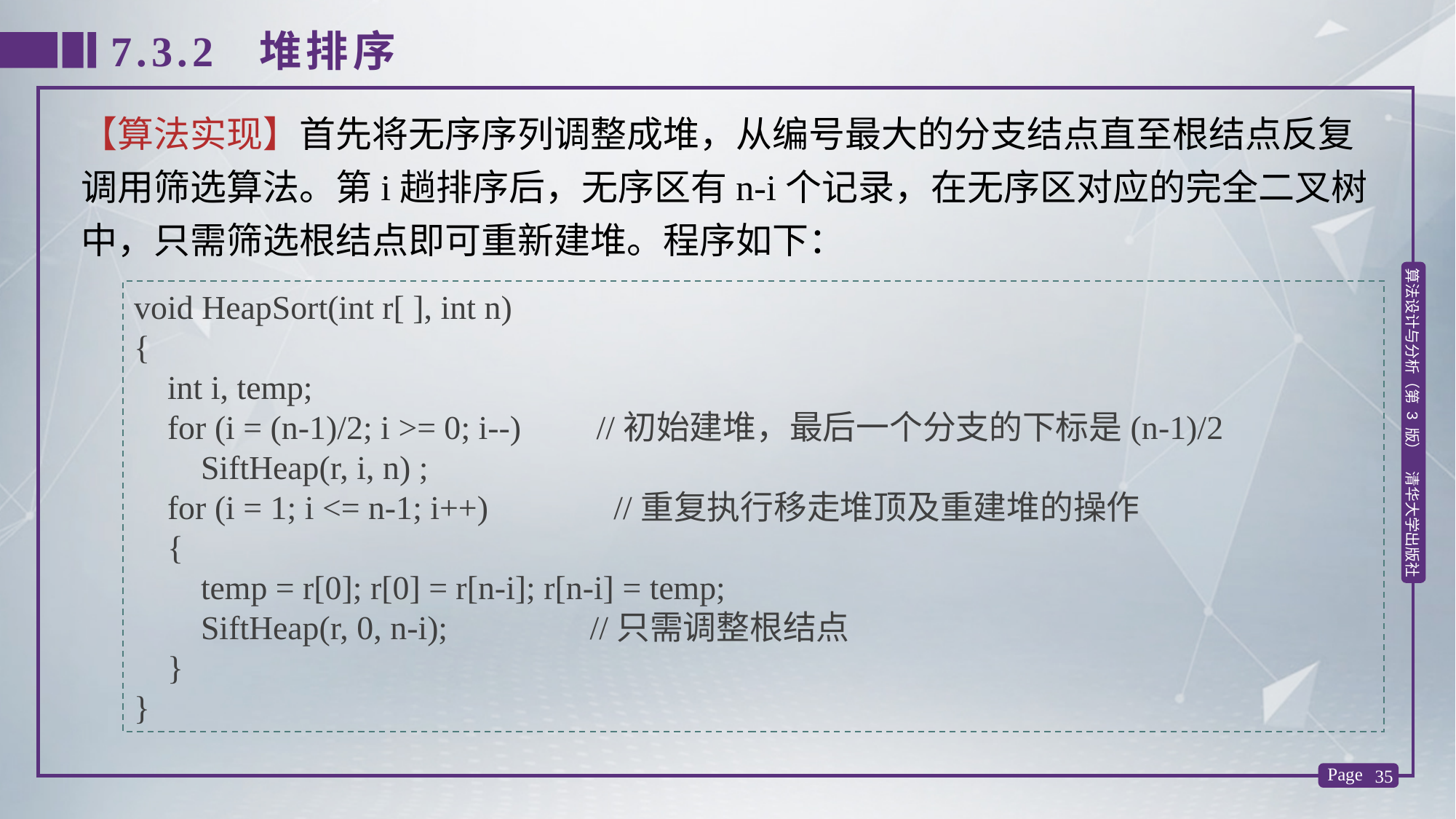

7.3.2  堆排序
【算法实现】首先将无序序列调整成堆，从编号最大的分支结点直至根结点反复调用筛选算法。第i趟排序后，无序区有n-i个记录，在无序区对应的完全二叉树中，只需筛选根结点即可重新建堆。程序如下：
void HeapSort(int r[ ], int n)
{
    int i, temp;
    for (i = (n-1)/2; i >= 0; i--)         //初始建堆，最后一个分支的下标是(n-1)/2
        SiftHeap(r, i, n) ;
    for (i = 1; i <= n-1; i++)               //重复执行移走堆顶及重建堆的操作
    {
        temp = r[0]; r[0] = r[n-i]; r[n-i] = temp;
        SiftHeap(r, 0, n-i);                 //只需调整根结点
    }
}